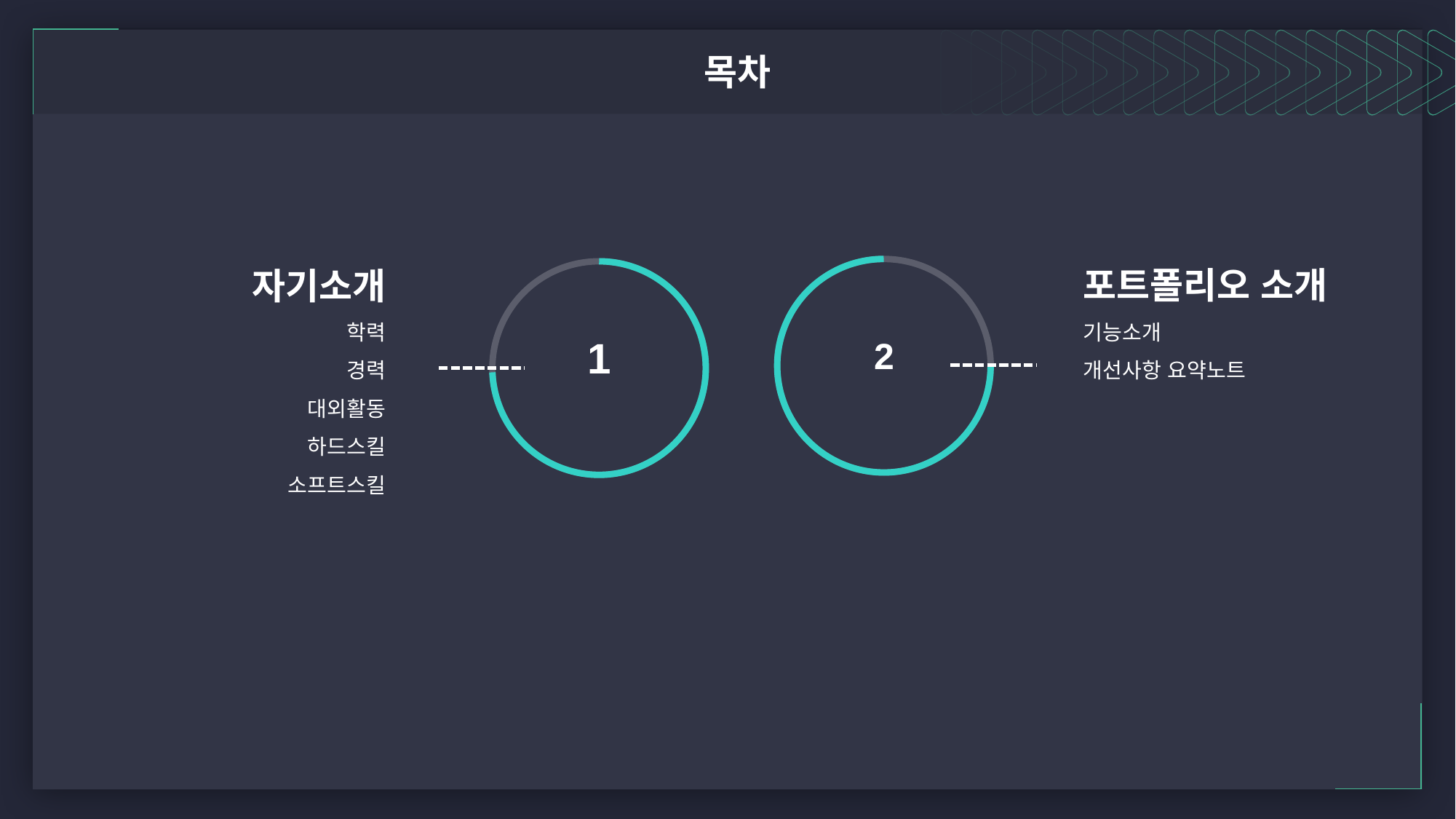

목차

포트폴리오 소개
기능소개
개선사항 요약노트
자기소개
학력
경력
대외활동
하드스킬
소프트스킬

2

1